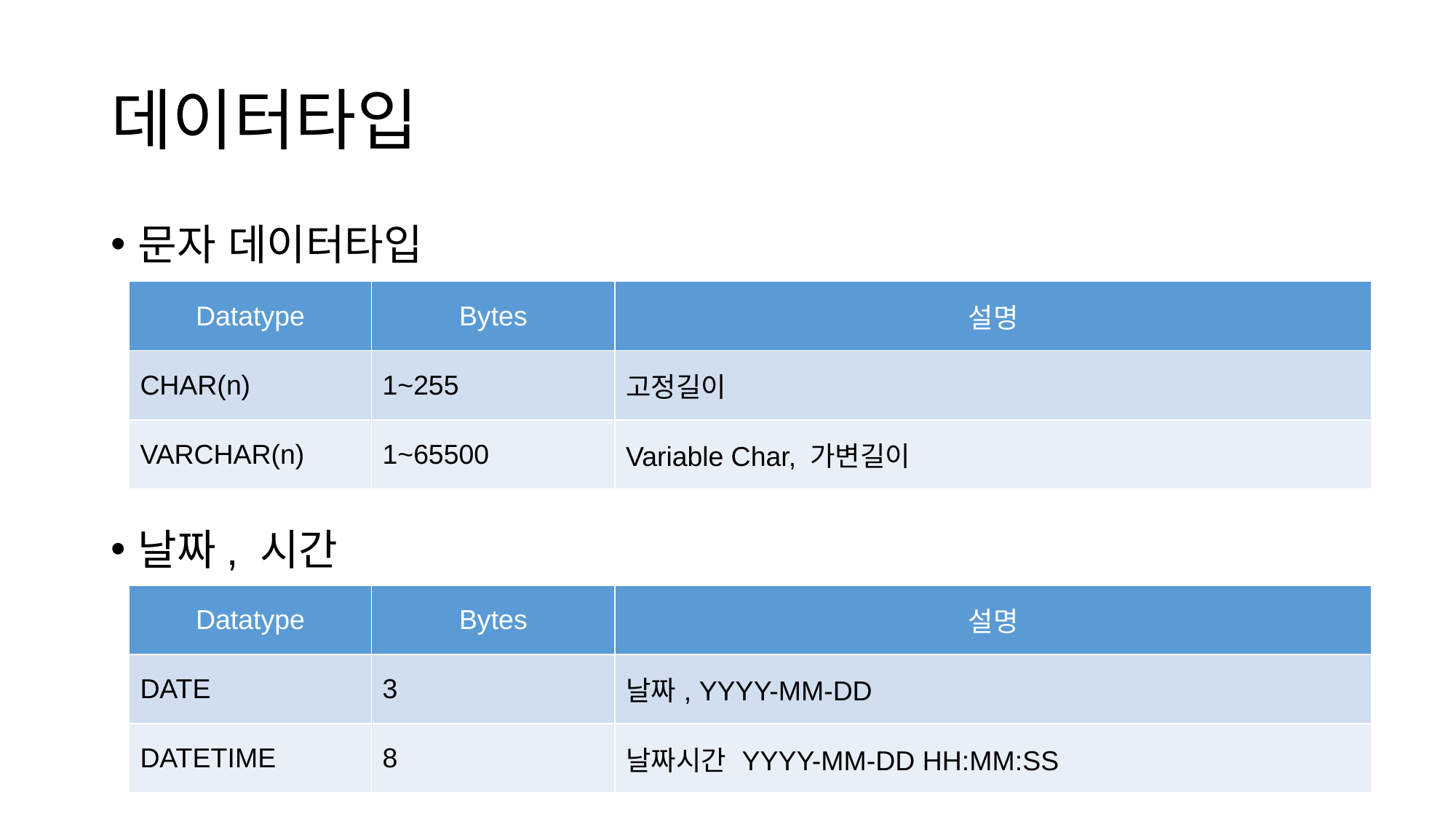

# 데이터타입
문자 데이터타입

날짜, 시간
| Datatype | Bytes | 설명 |
| --- | --- | --- |
| CHAR(n) | 1~255 | 고정길이 |
| VARCHAR(n) | 1~65500 | Variable Char, 가변길이 |
| Datatype | Bytes | 설명 |
| --- | --- | --- |
| DATE | 3 | 날짜, YYYY-MM-DD |
| DATETIME | 8 | 날짜시간 YYYY-MM-DD HH:MM:SS |